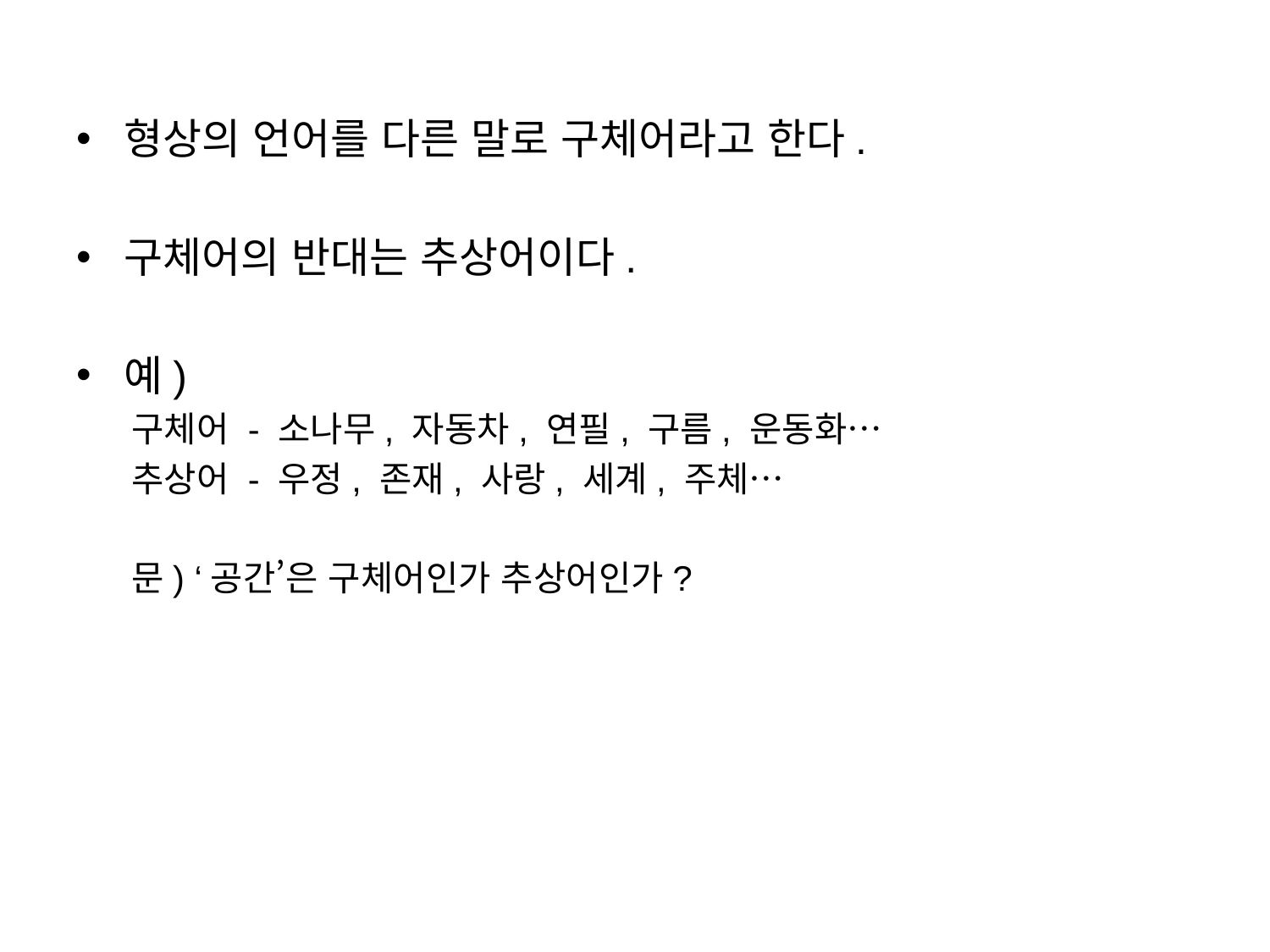

형상의 언어를 다른 말로 구체어라고 한다.

구체어의 반대는 추상어이다.

예)
구체어 - 소나무, 자동차, 연필, 구름, 운동화…
추상어 - 우정, 존재, 사랑, 세계, 주체…

문) ‘공간’은 구체어인가 추상어인가?